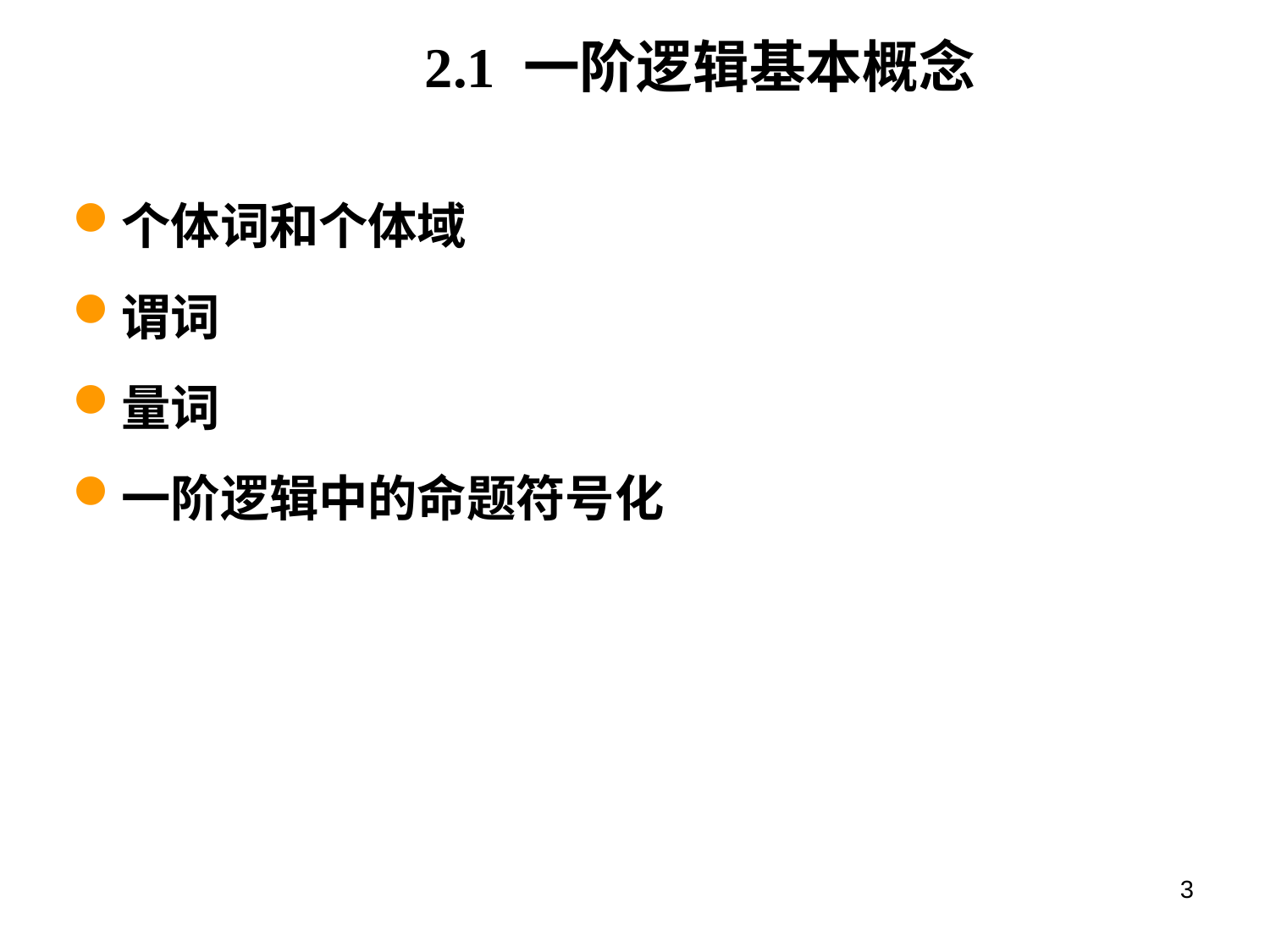

# 2.1 一阶逻辑基本概念
个体词和个体域
谓词
量词
一阶逻辑中的命题符号化
3